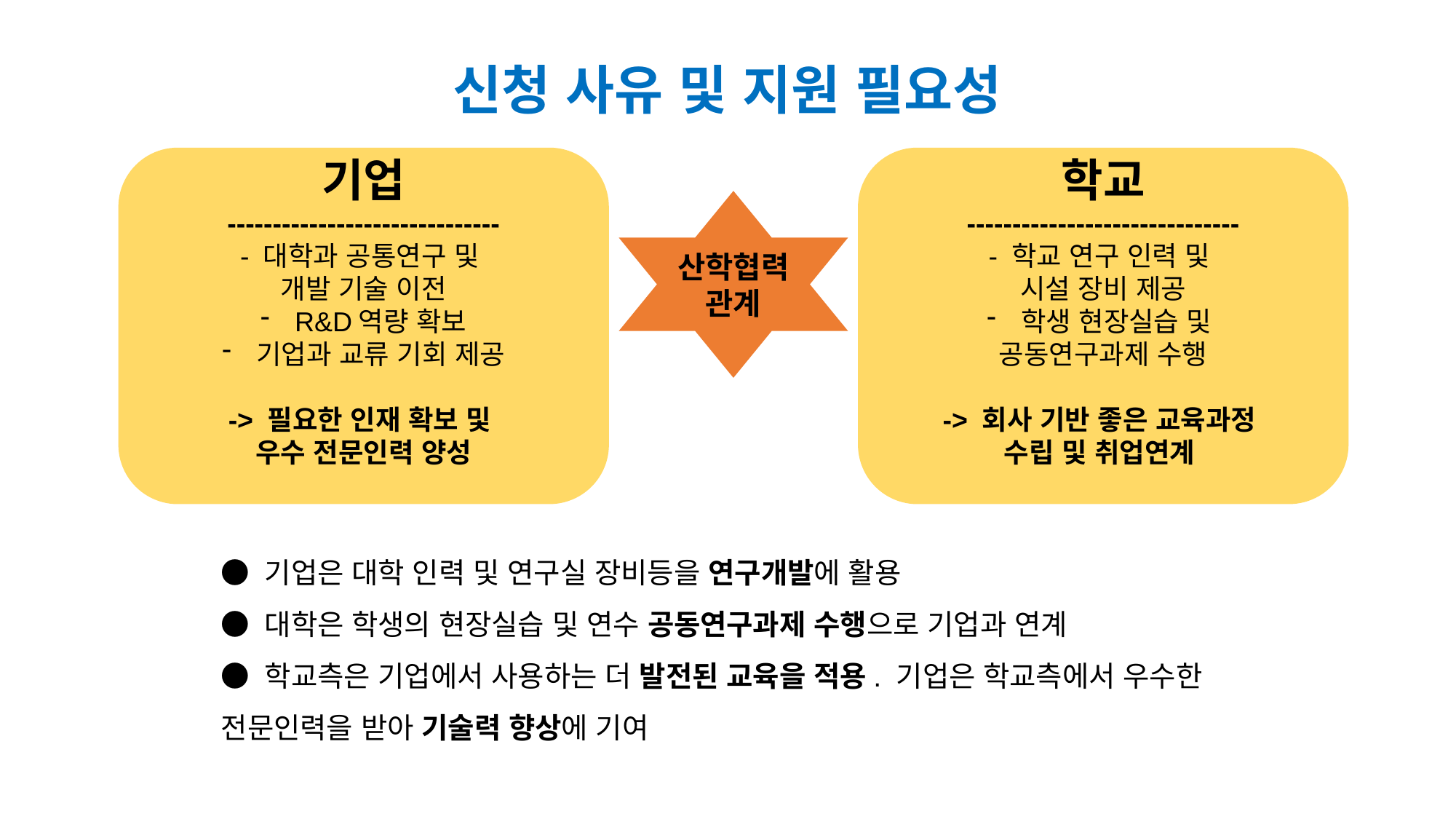

신청 사유 및 지원 필요성
기업
------------------------------
- 대학과 공통연구 및
개발 기술 이전
R&D역량 확보
기업과 교류 기회 제공

-> 필요한 인재 확보 및
우수 전문인력 양성

학교
------------------------------
- 학교 연구 인력 및
시설 장비 제공
학생 현장실습 및
공동연구과제 수행

-> 회사 기반 좋은 교육과정
수립 및 취업연계

산학협력
관계
● 기업은 대학 인력 및 연구실 장비등을 연구개발에 활용
● 대학은 학생의 현장실습 및 연수 공동연구과제 수행으로 기업과 연계
● 학교측은 기업에서 사용하는 더 발전된 교육을 적용. 기업은 학교측에서 우수한 전문인력을 받아 기술력 향상에 기여